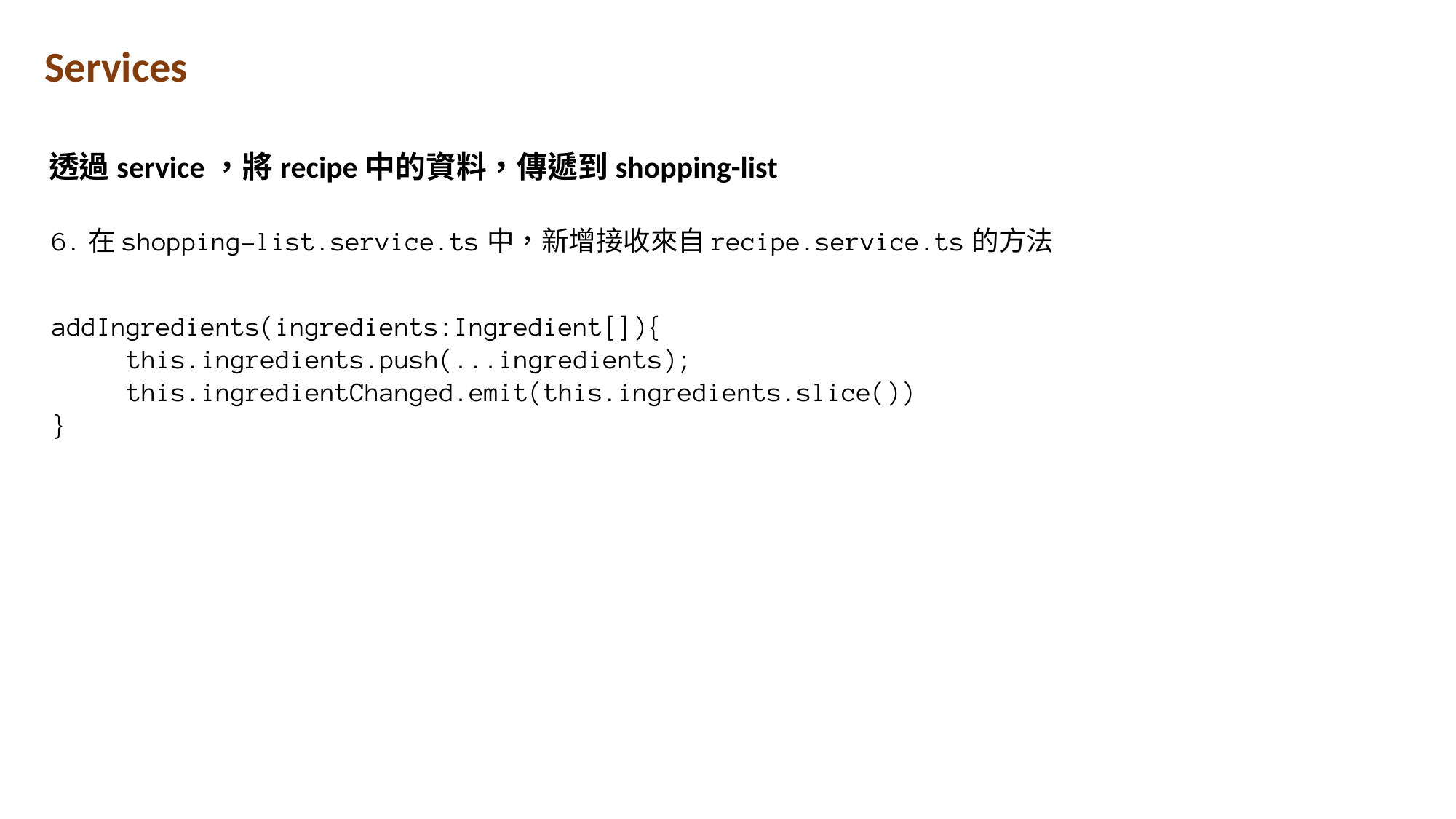

Services
透過service，將recipe中的資料，傳遞到shopping-list
6.在shopping-list.service.ts中，新增接收來自recipe.service.ts的方法
addIngredients(ingredients:Ingredient[]){
     this.ingredients.push(...ingredients);
     this.ingredientChanged.emit(this.ingredients.slice())
}